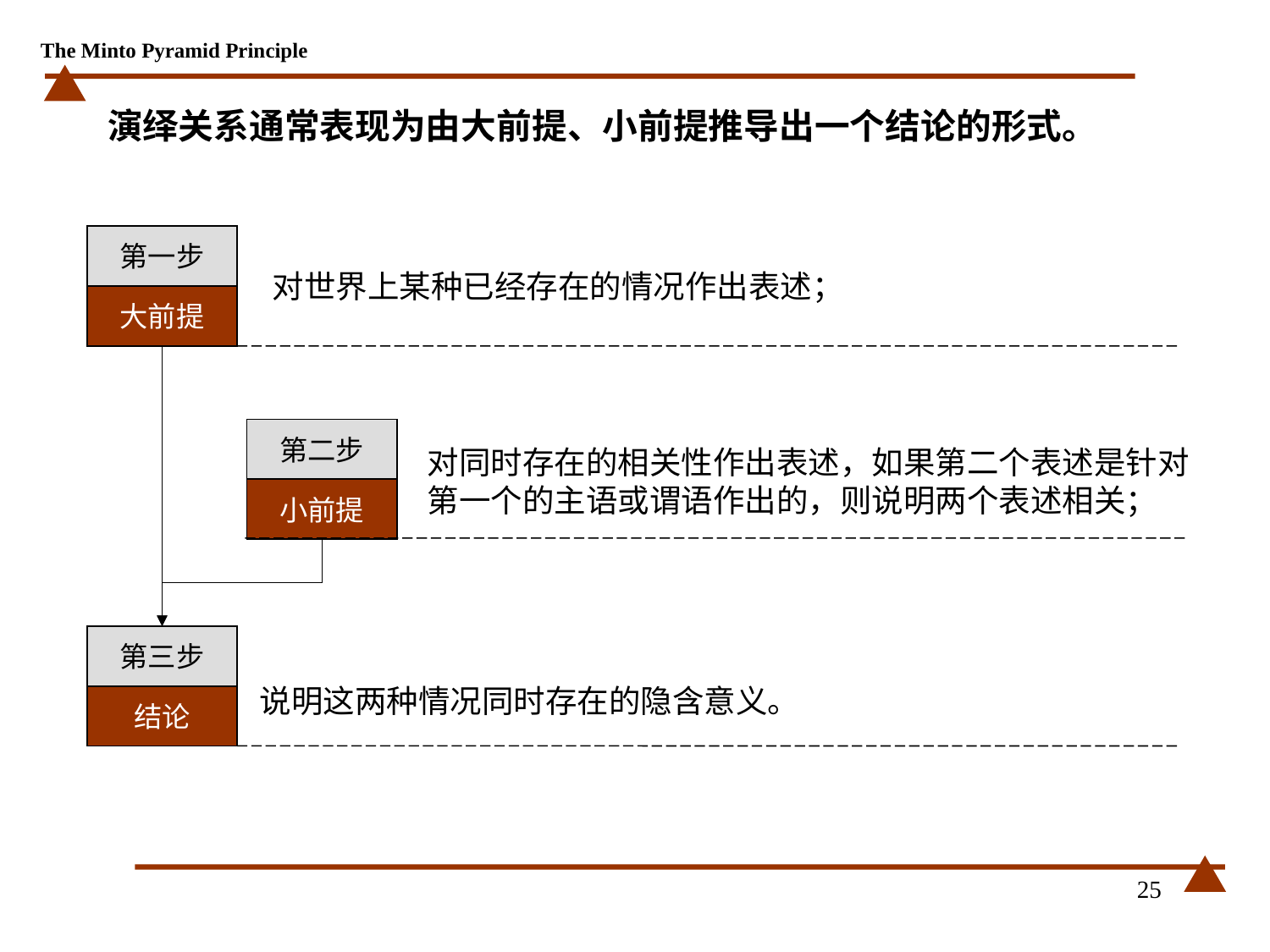

# 演绎关系通常表现为由大前提、小前提推导出一个结论的形式。
第一步
对世界上某种已经存在的情况作出表述；
大前提

第二步
对同时存在的相关性作出表述，如果第二个表述是针对第一个的主语或谓语作出的，则说明两个表述相关；
小前提

第三步
说明这两种情况同时存在的隐含意义。
结论

25